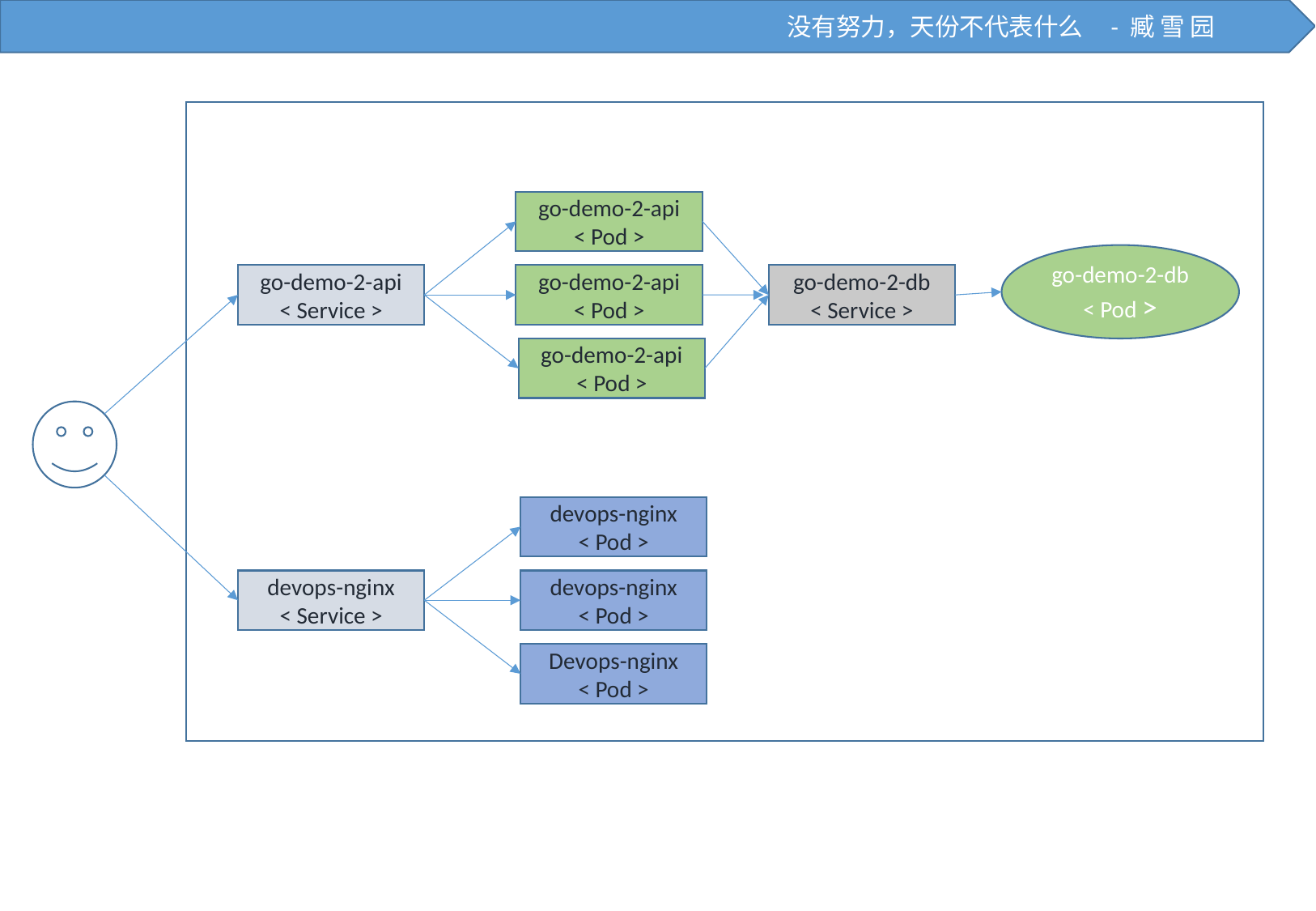

没有努力，天份不代表什么    - 臧 雪 园

go-demo-2-api
< Pod >
go-demo-2-db
< Pod >
go-demo-2-api
< Service >
go-demo-2-api
< Pod >
go-demo-2-db
< Service >
go-demo-2-api
< Pod >

devops-nginx
< Pod >
devops-nginx
< Service >
devops-nginx
< Pod >
Devops-nginx
< Pod >